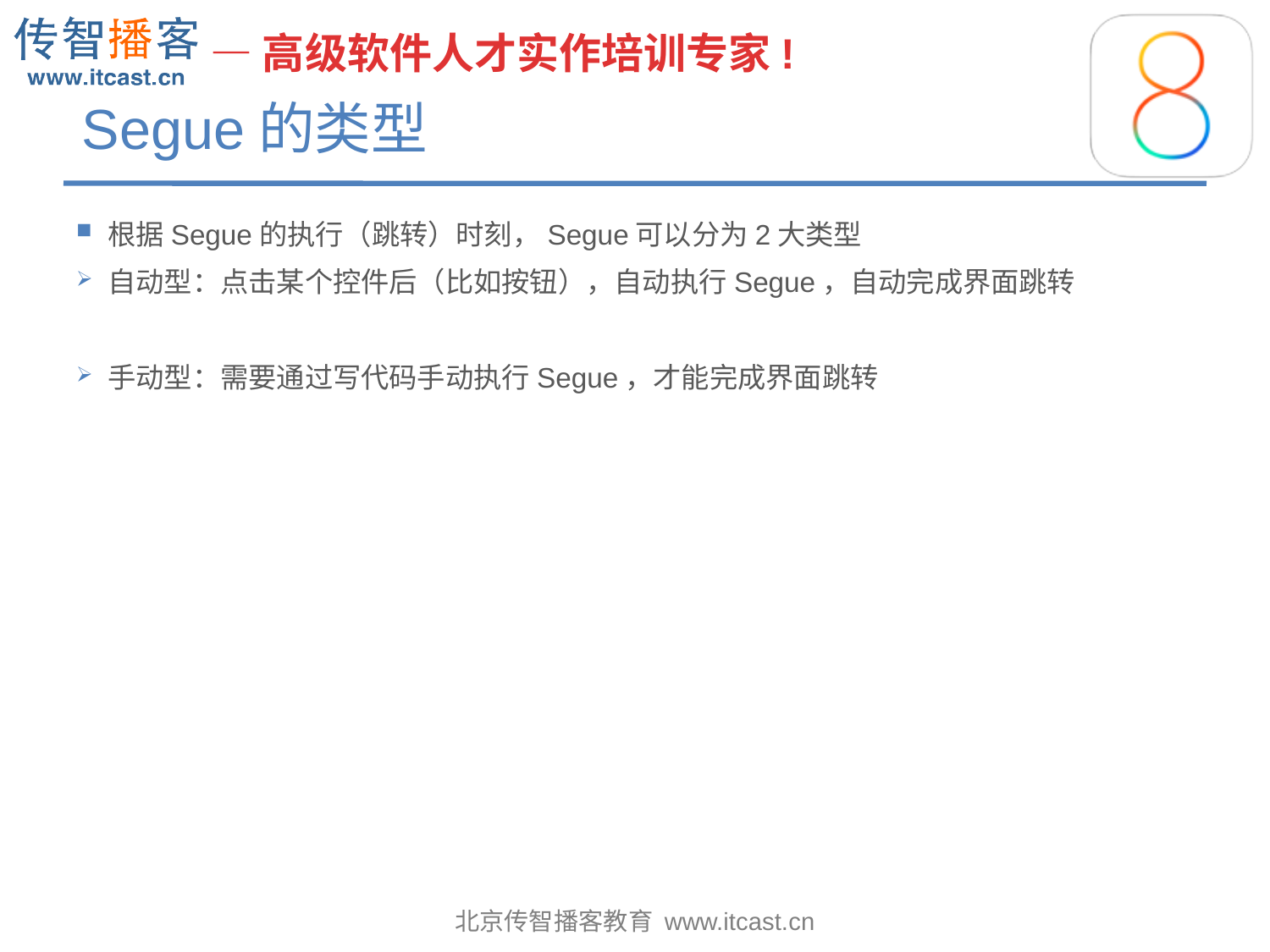

# Segue的类型
根据Segue的执行（跳转）时刻，Segue可以分为2大类型
自动型：点击某个控件后（比如按钮），自动执行Segue，自动完成界面跳转

手动型：需要通过写代码手动执行Segue，才能完成界面跳转